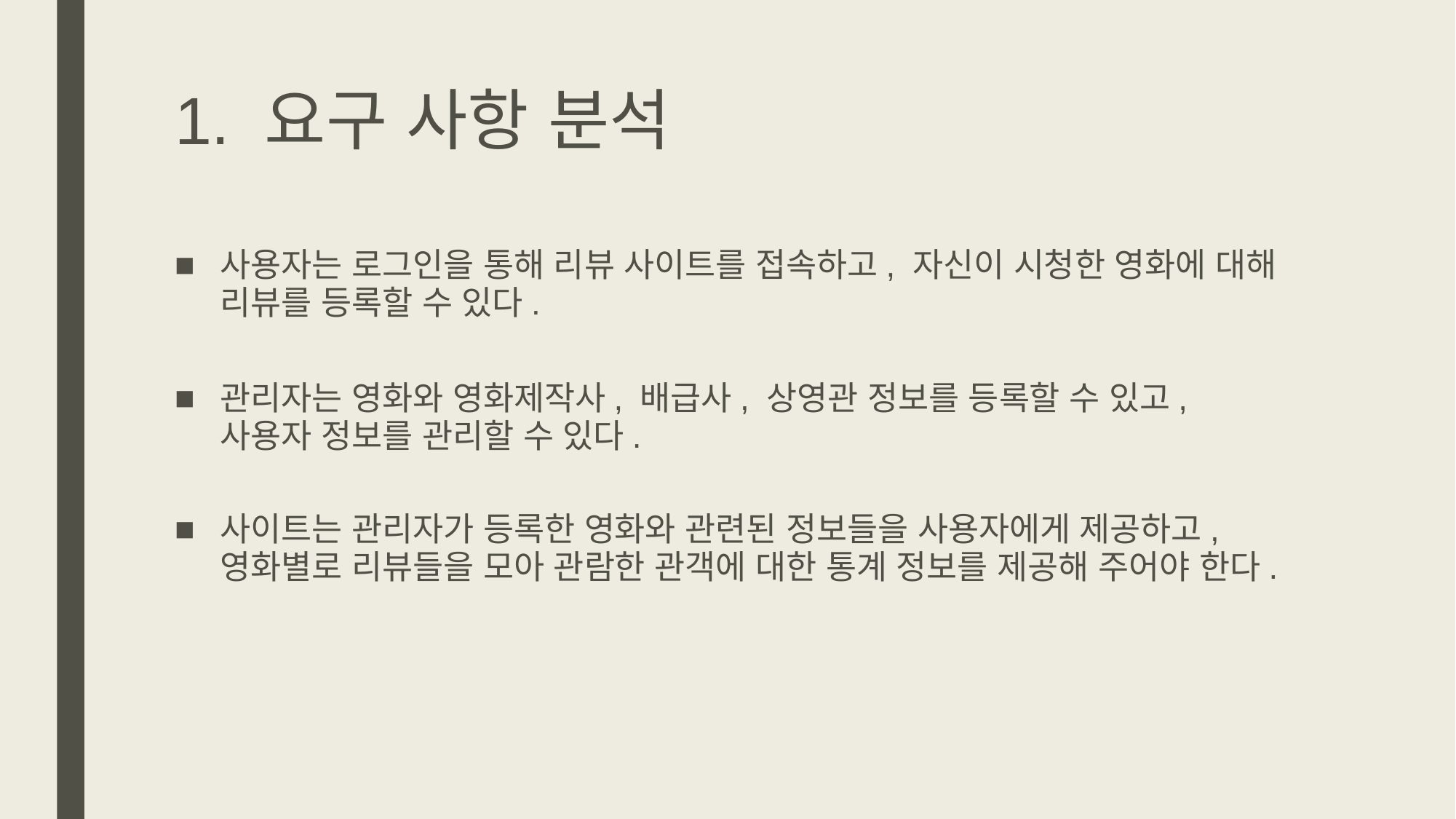

# 1. 요구 사항 분석
사용자는 로그인을 통해 리뷰 사이트를 접속하고, 자신이 시청한 영화에 대해
리뷰를 등록할 수 있다.
관리자는 영화와 영화제작사, 배급사, 상영관 정보를 등록할 수 있고,
사용자 정보를 관리할 수 있다.
사이트는 관리자가 등록한 영화와 관련된 정보들을 사용자에게 제공하고,
영화별로 리뷰들을 모아 관람한 관객에 대한 통계 정보를 제공해 주어야 한다.